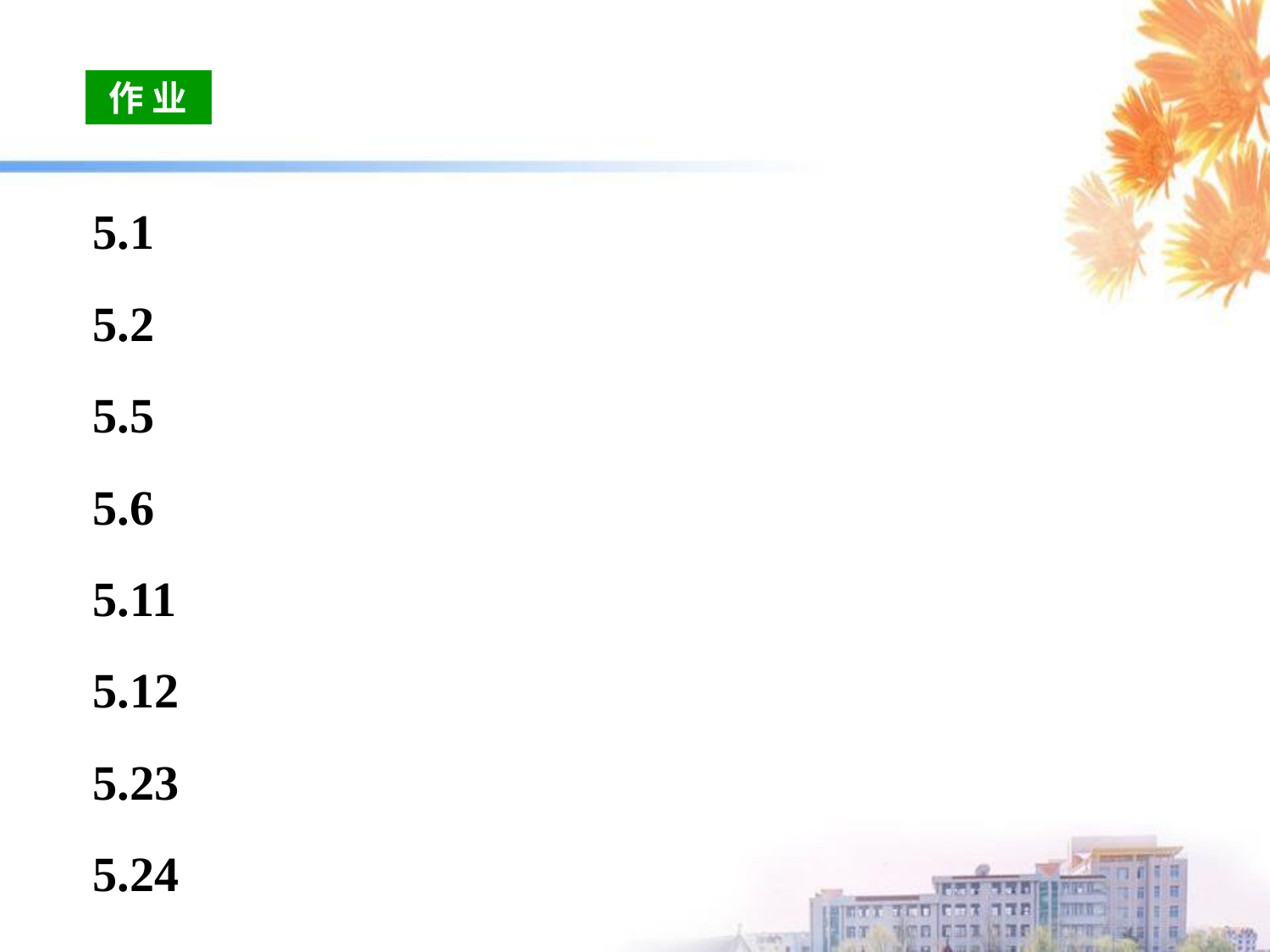

作 业
5.1
5.2
5.5
5.6
5.11
5.12
5.23
5.24